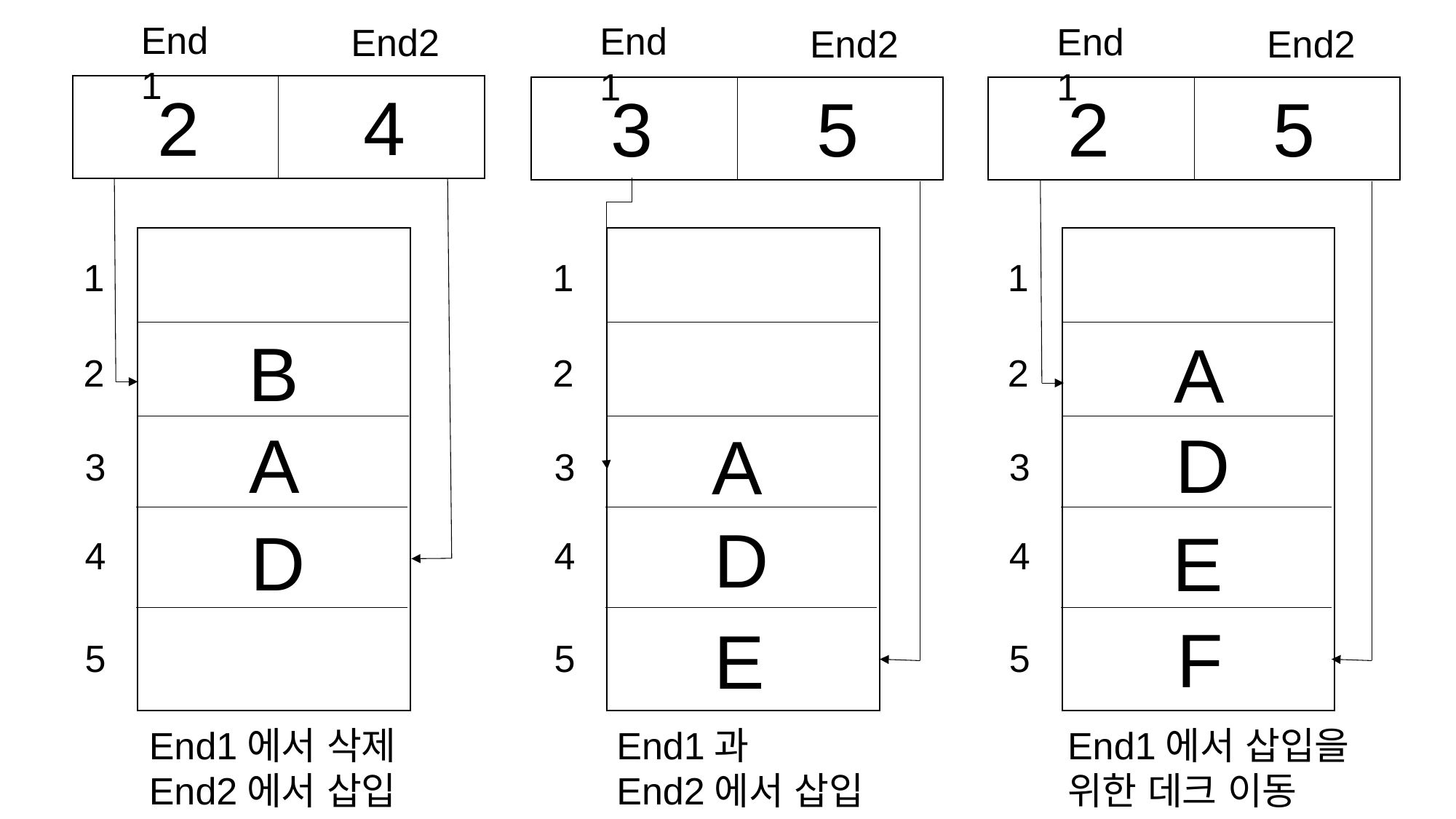

End1
End1
End1
End2
End2
End2
4
2
5
5
3
2

1
1
1
B
A
2
2
2
A
D
A
3
3
3
D
D
E
4
4
4
F
E
5
5
5
End1에서 삭제
End2에서 삽입
End1에서 삽입을 위한 데크 이동
End1과
End2에서 삽입